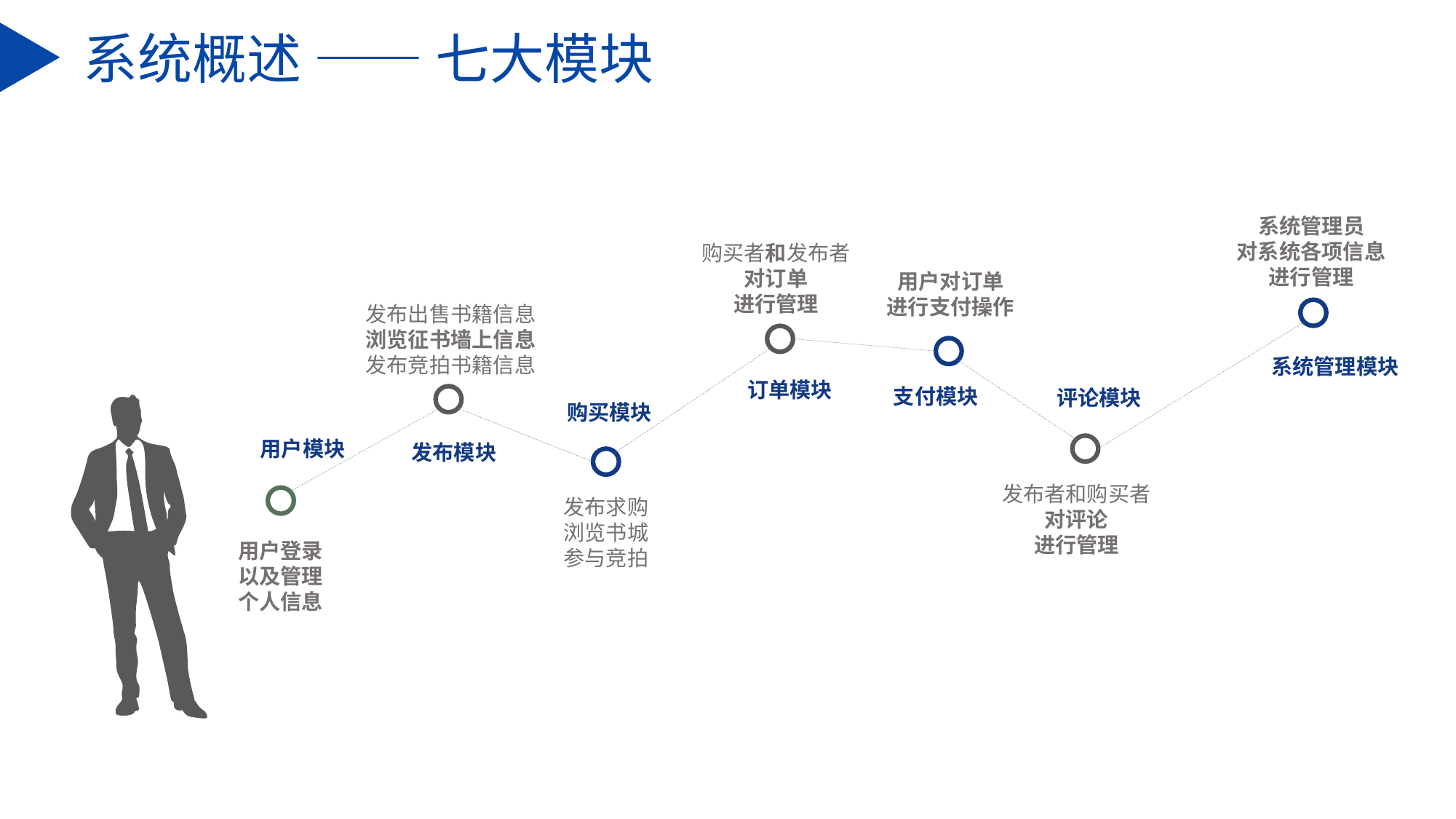

系统概述 —— 七大模块

系统管理员
对系统各项信息
进行管理
购买者和发布者
对订单
进行管理
用户对订单
进行支付操作
发布出售书籍信息
浏览征书墙上信息
发布竞拍书籍信息

系统管理模块
订单模块
支付模块
评论模块

购买模块

用户模块
发布模块

发布者和购买者
对评论
进行管理

发布求购
浏览书城
参与竞拍
用户登录
以及管理
个人信息